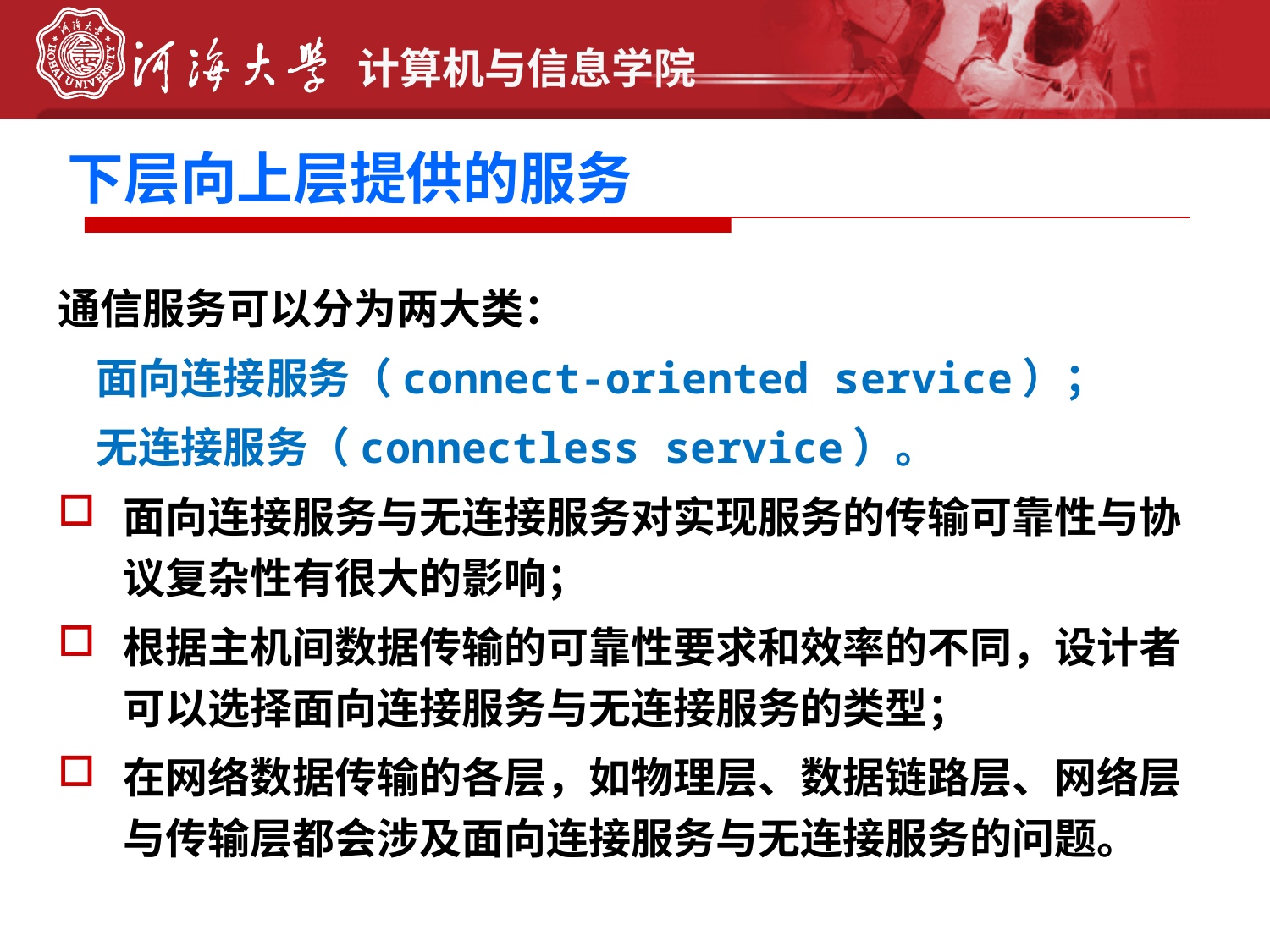

下层向上层提供的服务
通信服务可以分为两大类：
   面向连接服务（connect-oriented service）；
   无连接服务（connectless service）。
面向连接服务与无连接服务对实现服务的传输可靠性与协议复杂性有很大的影响；
根据主机间数据传输的可靠性要求和效率的不同，设计者可以选择面向连接服务与无连接服务的类型；
在网络数据传输的各层，如物理层、数据链路层、网络层与传输层都会涉及面向连接服务与无连接服务的问题。